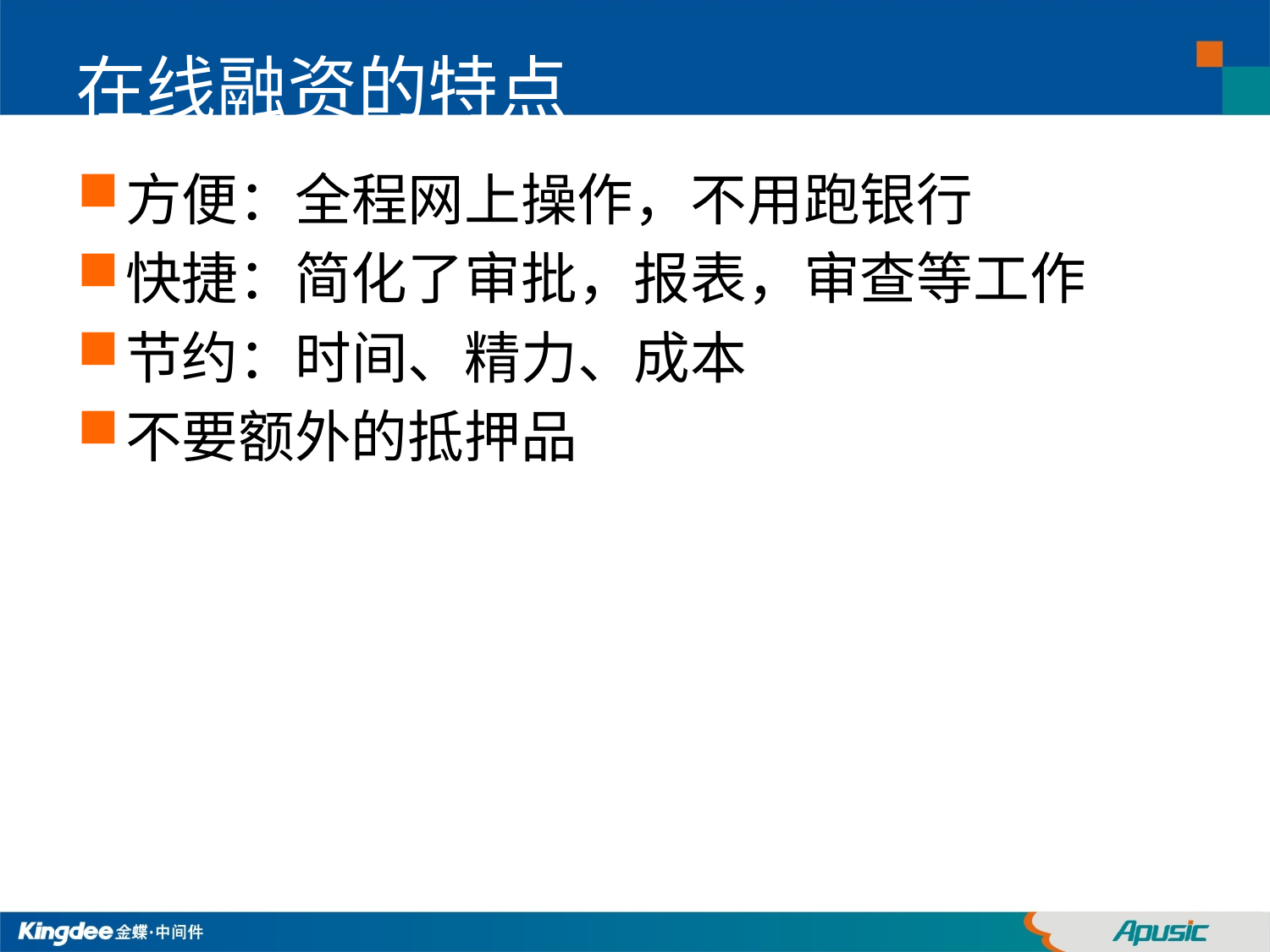

# 在线融资的特点
方便：全程网上操作，不用跑银行
快捷：简化了审批，报表，审查等工作
节约：时间、精力、成本
不要额外的抵押品